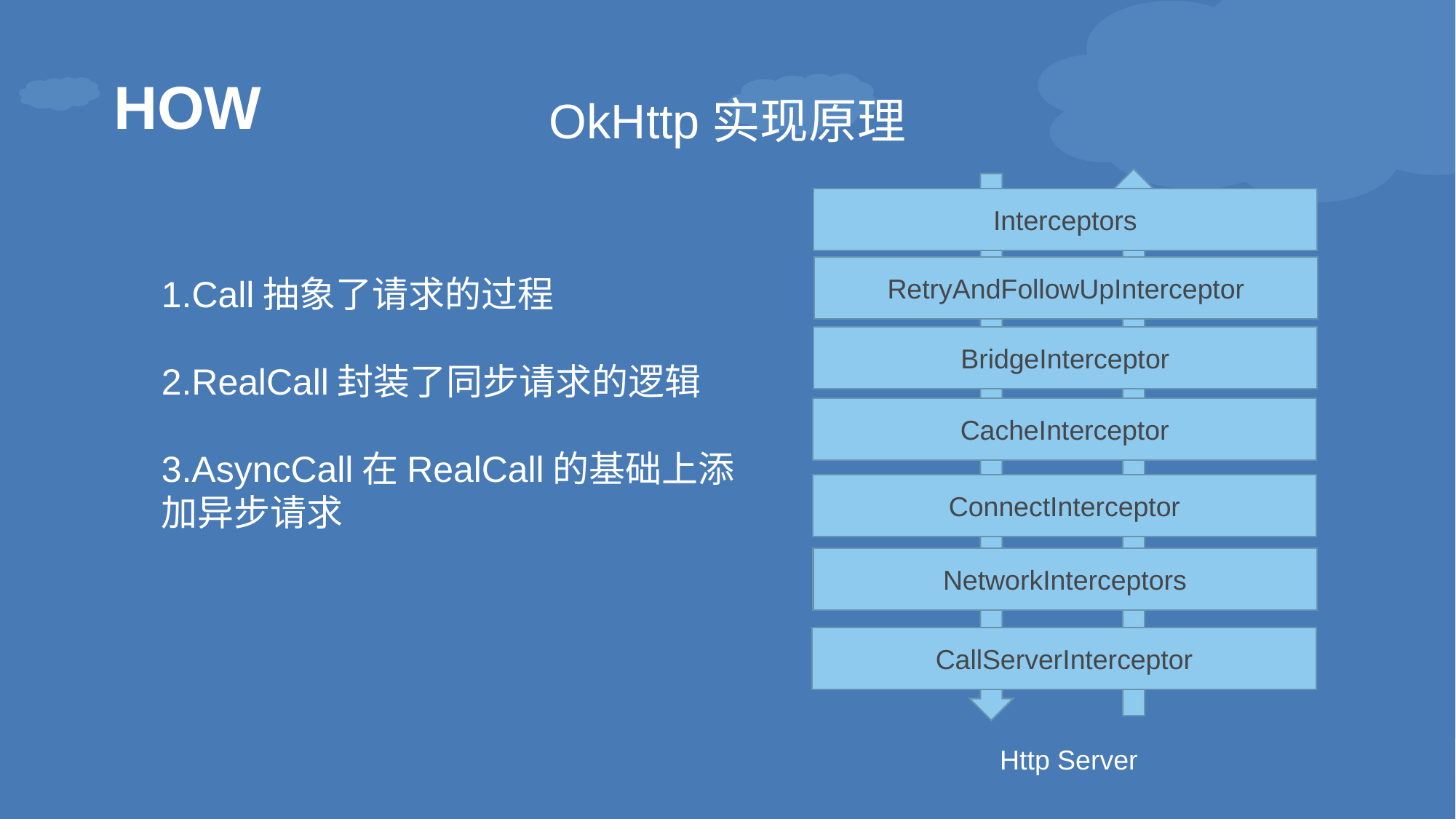

OkHttp实现原理
HOW

Interceptors
RetryAndFollowUpInterceptor
1.Call抽象了请求的过程

2.RealCall封装了同步请求的逻辑

3.AsyncCall在RealCall的基础上添加异步请求
BridgeInterceptor
CacheInterceptor
ConnectInterceptor
NetworkInterceptors
CallServerInterceptor
Http Server